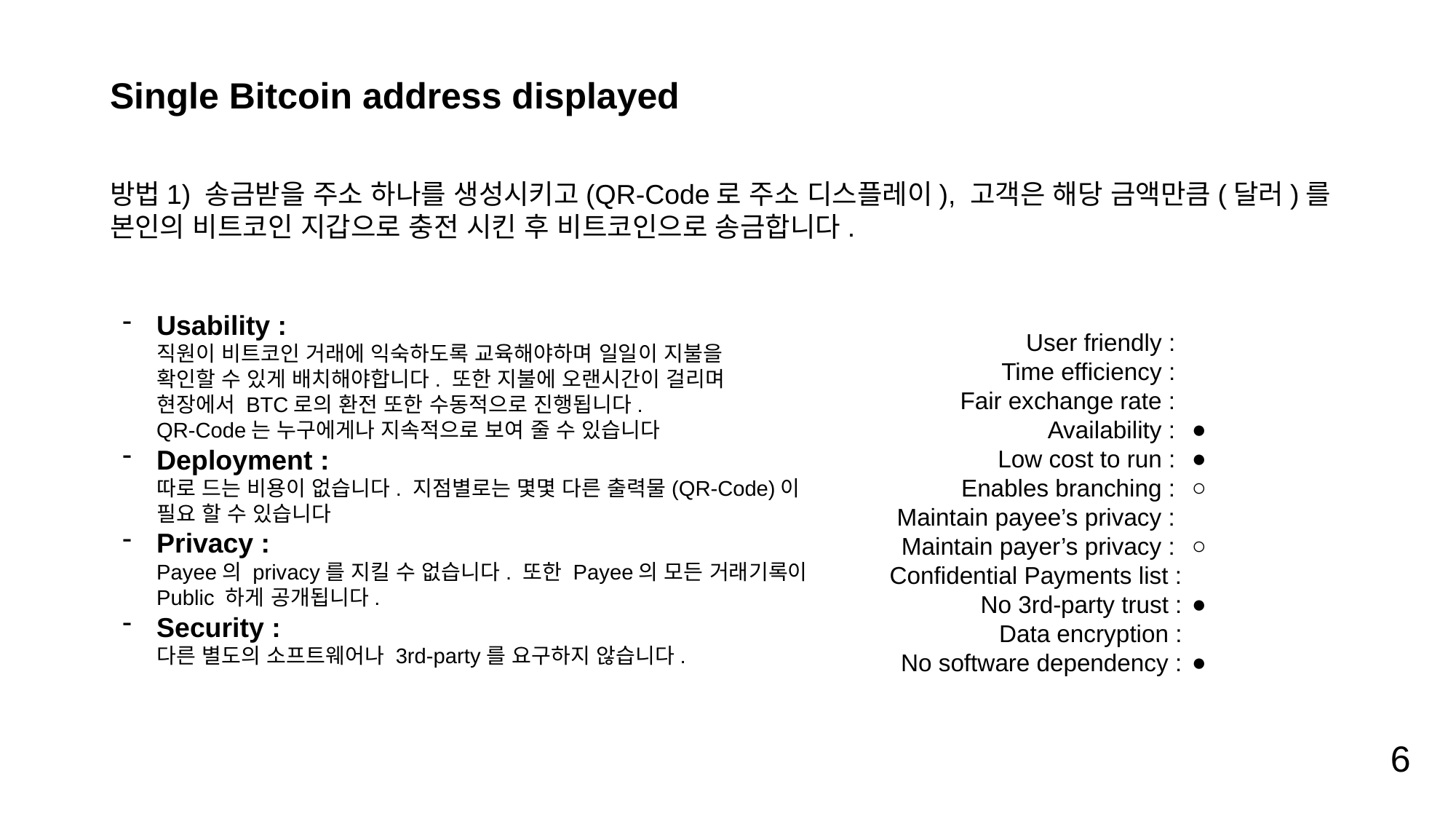

Single Bitcoin address displayed
방법1) 송금받을 주소 하나를 생성시키고(QR-Code로 주소 디스플레이), 고객은 해당 금액만큼(달러)를 본인의 비트코인 지갑으로 충전 시킨 후 비트코인으로 송금합니다.

Usability :
직원이 비트코인 거래에 익숙하도록 교육해야하며 일일이 지불을
확인할 수 있게 배치해야합니다. 또한 지불에 오랜시간이 걸리며
현장에서 BTC로의 환전 또한 수동적으로 진행됩니다.
QR-Code는 누구에게나 지속적으로 보여 줄 수 있습니다
Deployment :
따로 드는 비용이 없습니다. 지점별로는 몇몇 다른 출력물(QR-Code)이 필요 할 수 있습니다
Privacy :
Payee의 privacy를 지킬 수 없습니다. 또한 Payee의 모든 거래기록이 Public 하게 공개됩니다.
Security :
다른 별도의 소프트웨어나 3rd-party를 요구하지 않습니다.

●
●
○
○
●
●
User friendly :
Time efficiency :
Fair exchange rate :
Availability :
Low cost to run :
Enables branching :
Maintain payee’s privacy :
Maintain payer’s privacy :
Confidential Payments list :
No 3rd-party trust :
Data encryption :
No software dependency :
6